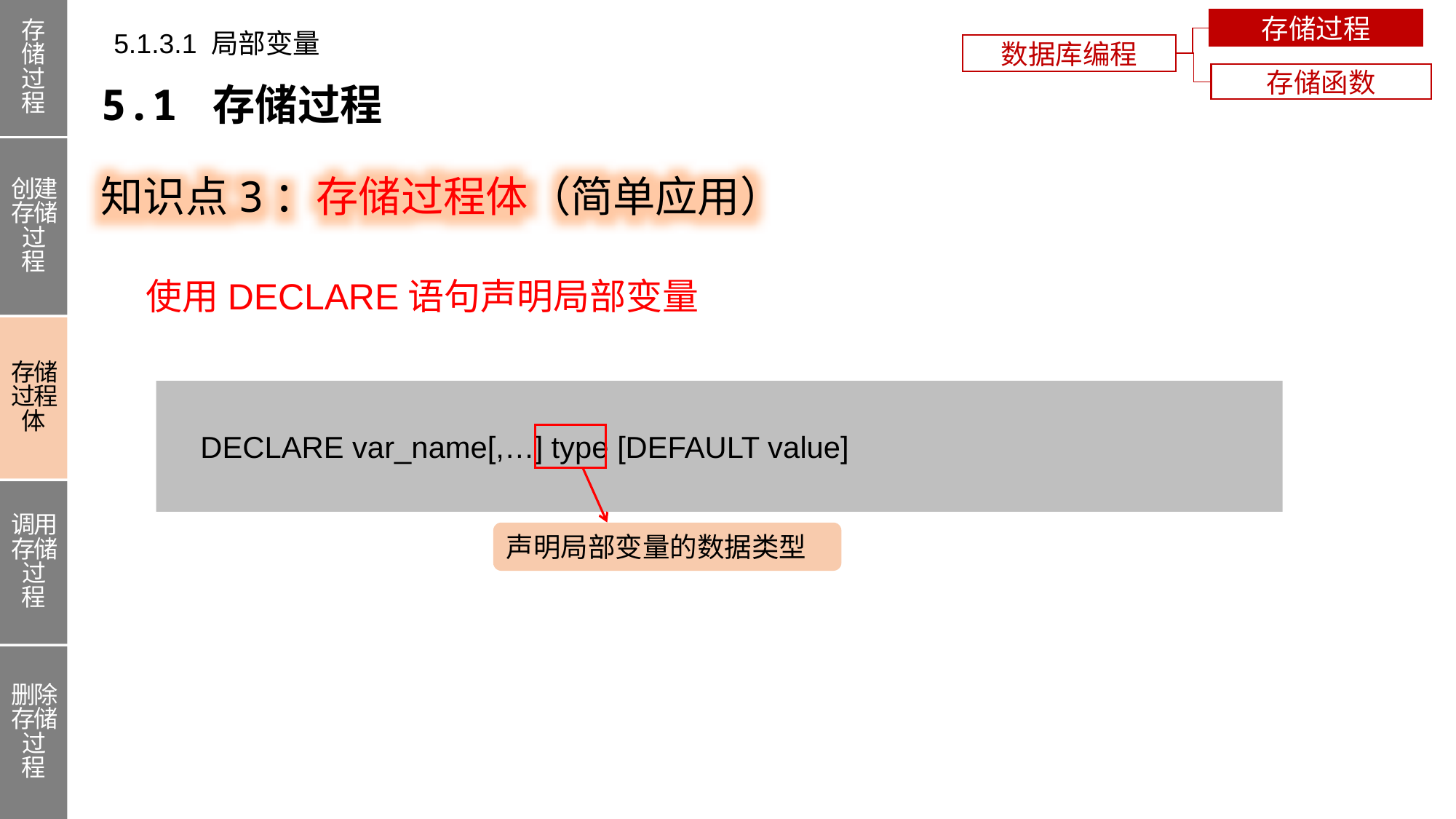

存储过程
创建存储过程
存储过程体
调用存储过程
删除存储过程
存储过程
5.1.3.1 局部变量
数据库编程
存储函数
5.1 存储过程
知识点3：存储过程体（简单应用）
使用DECLARE语句声明局部变量
    DECLARE var_name[,…] type [DEFAULT value]

声明局部变量的数据类型